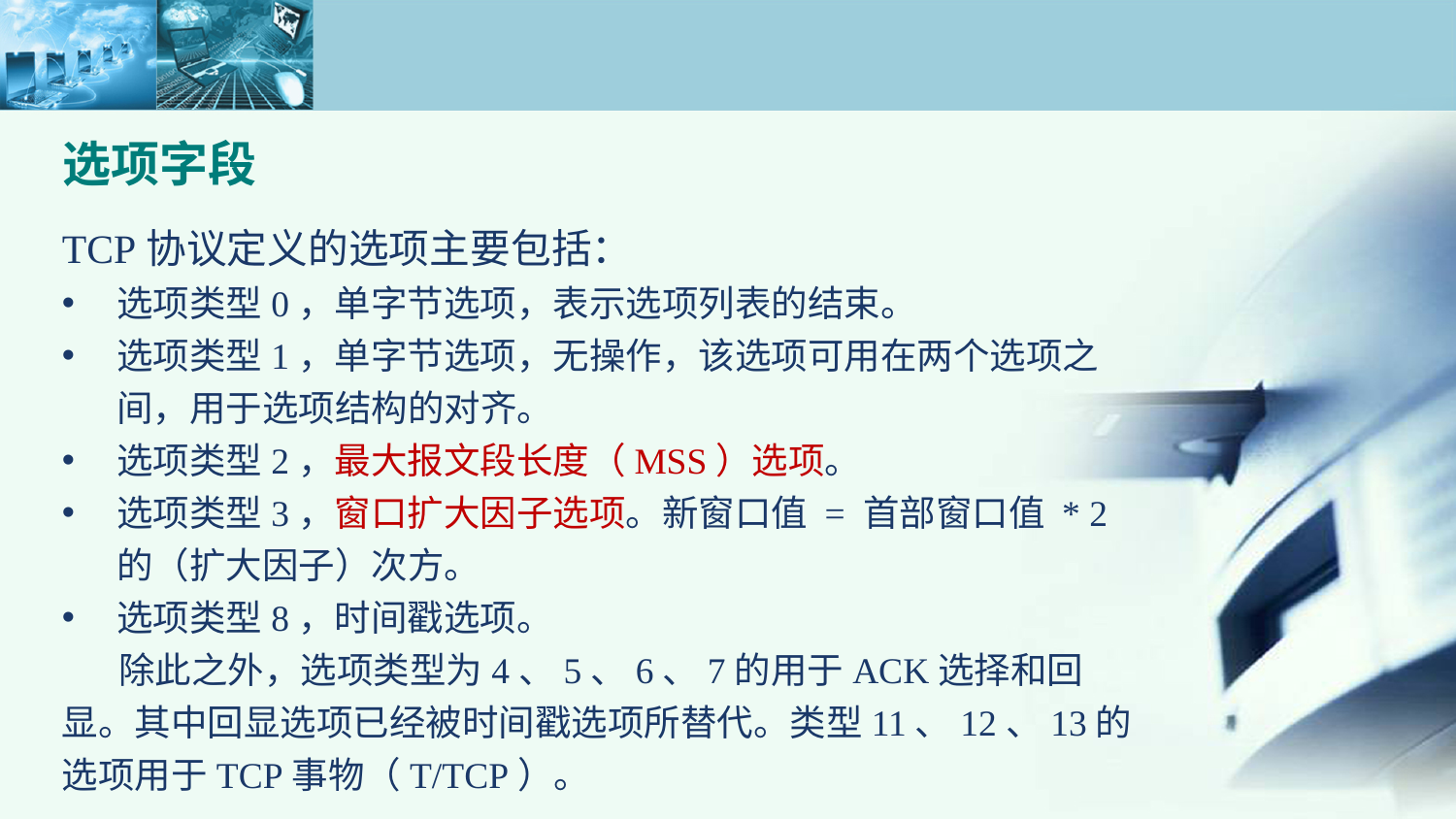

选项字段
TCP协议定义的选项主要包括：
选项类型0，单字节选项，表示选项列表的结束。
选项类型1，单字节选项，无操作，该选项可用在两个选项之间，用于选项结构的对齐。
选项类型2，最大报文段长度（MSS）选项。
选项类型3，窗口扩大因子选项。新窗口值 = 首部窗口值 * 2的（扩大因子）次方。
选项类型8，时间戳选项。
除此之外，选项类型为4、5、6、7的用于ACK选择和回显。其中回显选项已经被时间戳选项所替代。类型11、12、13的选项用于TCP事物（T/TCP）。